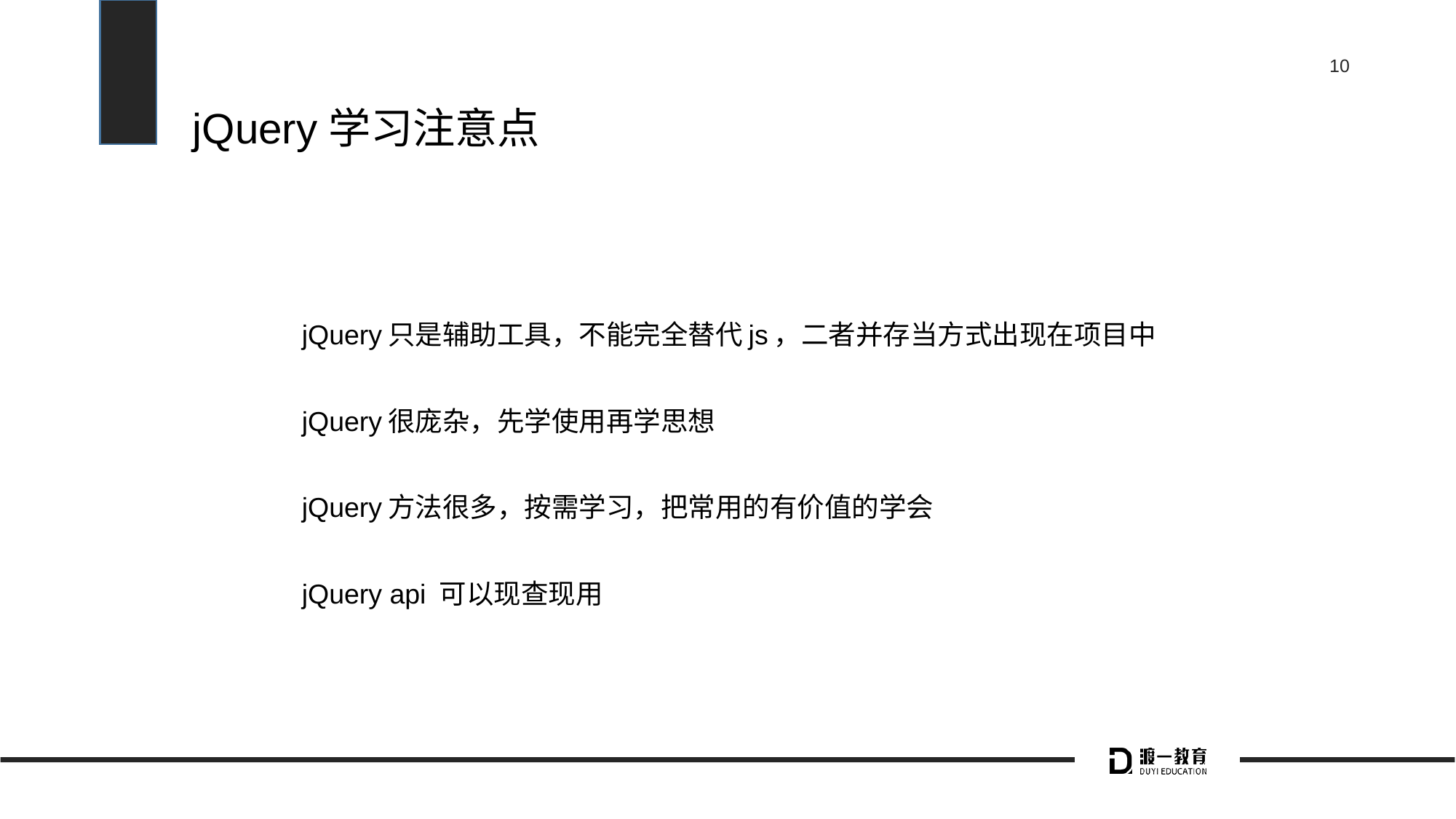

# jQuery学习注意点

	jQuery只是辅助工具，不能完全替代js，二者并存当方式出现在项目中

	jQuery很庞杂，先学使用再学思想

	jQuery方法很多，按需学习，把常用的有价值的学会

	jQuery api 可以现查现用